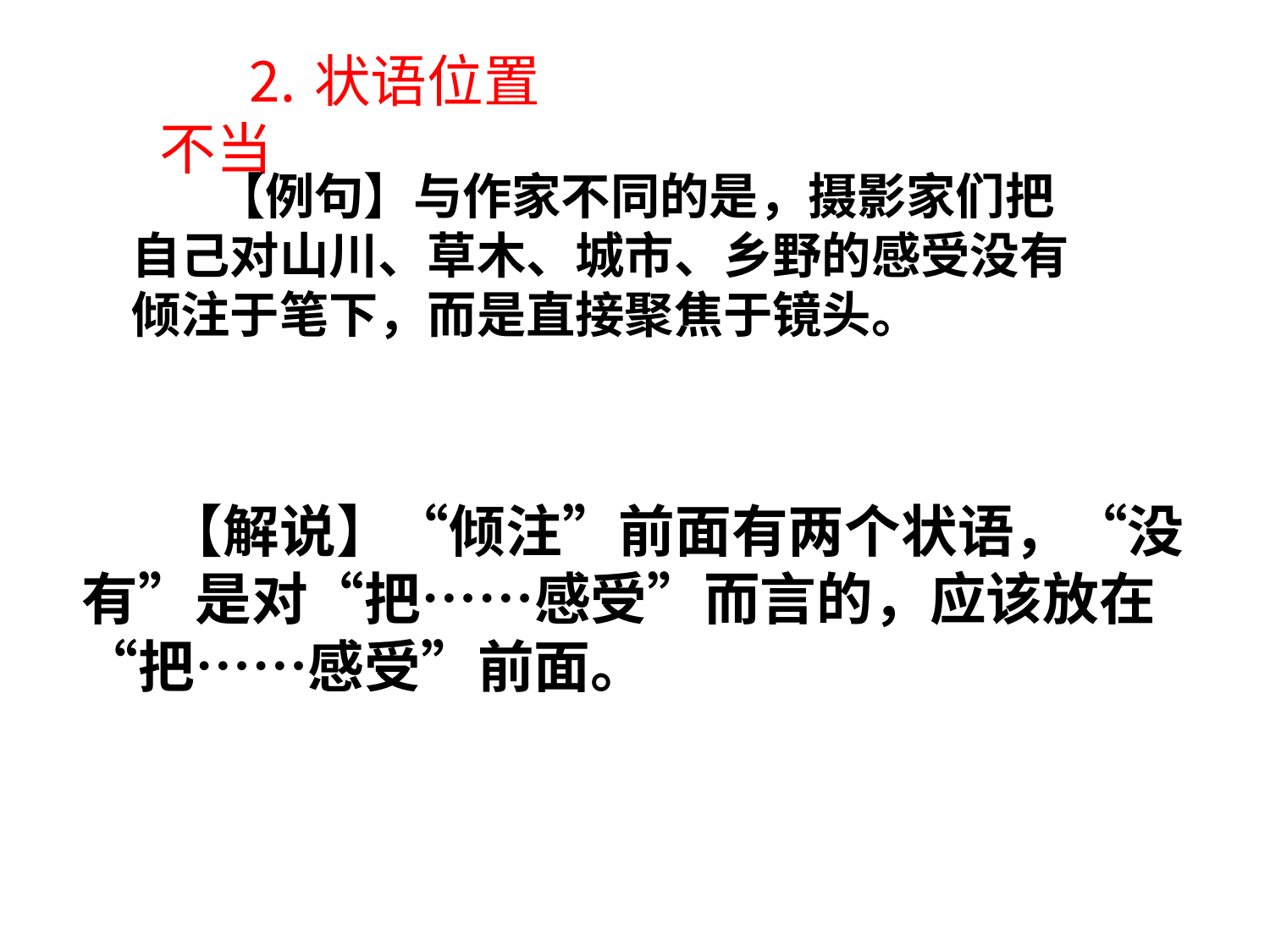

⒉状语位置不当
【例句】与作家不同的是，摄影家们把自己对山川、草木、城市、乡野的感受没有倾注于笔下，而是直接聚焦于镜头。
【解说】“倾注”前面有两个状语，“没有”是对“把……感受”而言的，应该放在“把……感受”前面。